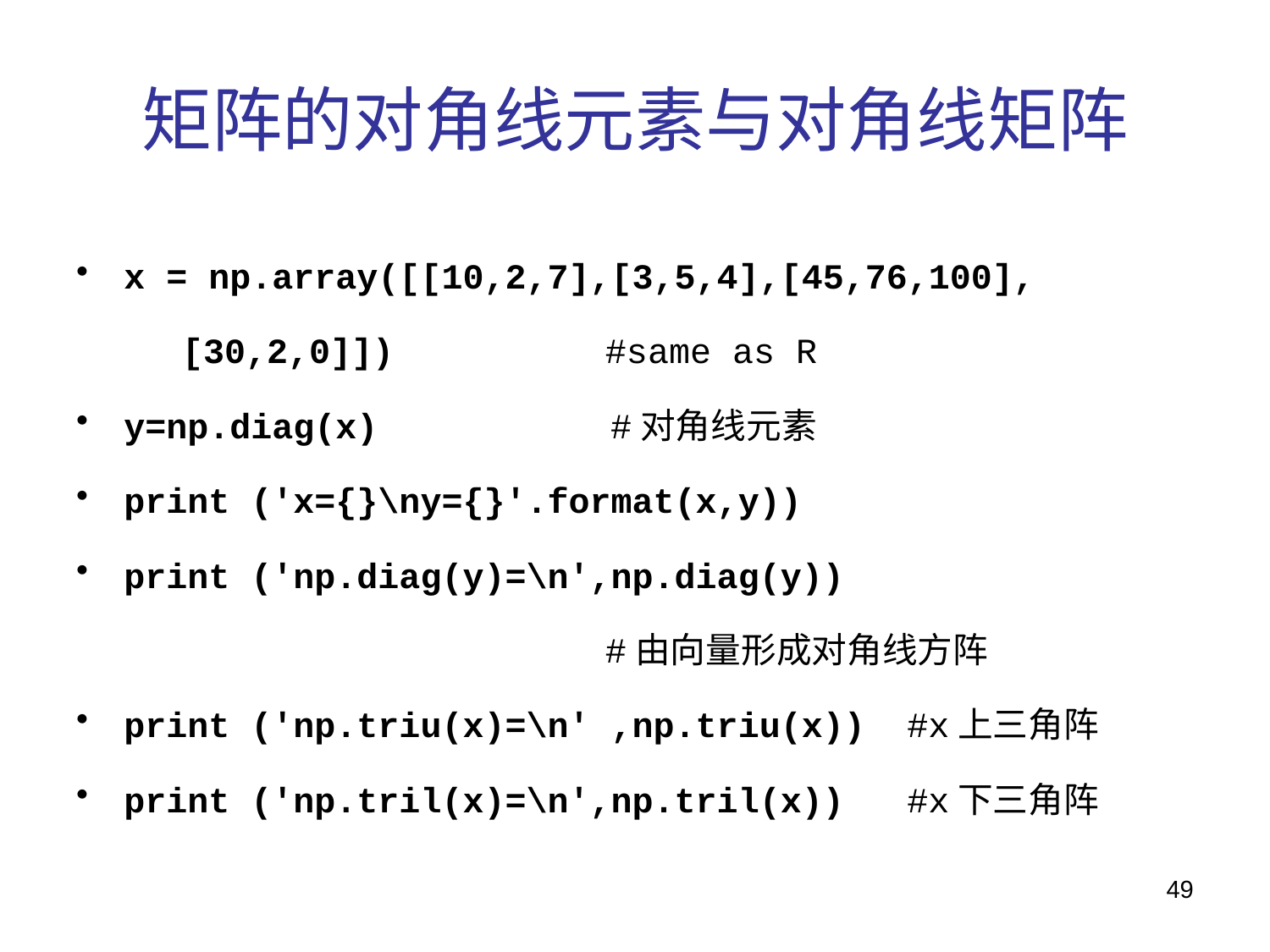

# 矩阵的对角线元素与对角线矩阵
x = np.array([[10,2,7],[3,5,4],[45,76,100],
     [30,2,0]])          #same as R
y=np.diag(x)           #对角线元素
print ('x={}\ny={}'.format(x,y))
print ('np.diag(y)=\n',np.diag(y))
                         #由向量形成对角线方阵
print ('np.triu(x)=\n' ,np.triu(x))  #x上三角阵
print ('np.tril(x)=\n',np.tril(x))   #x下三角阵
49